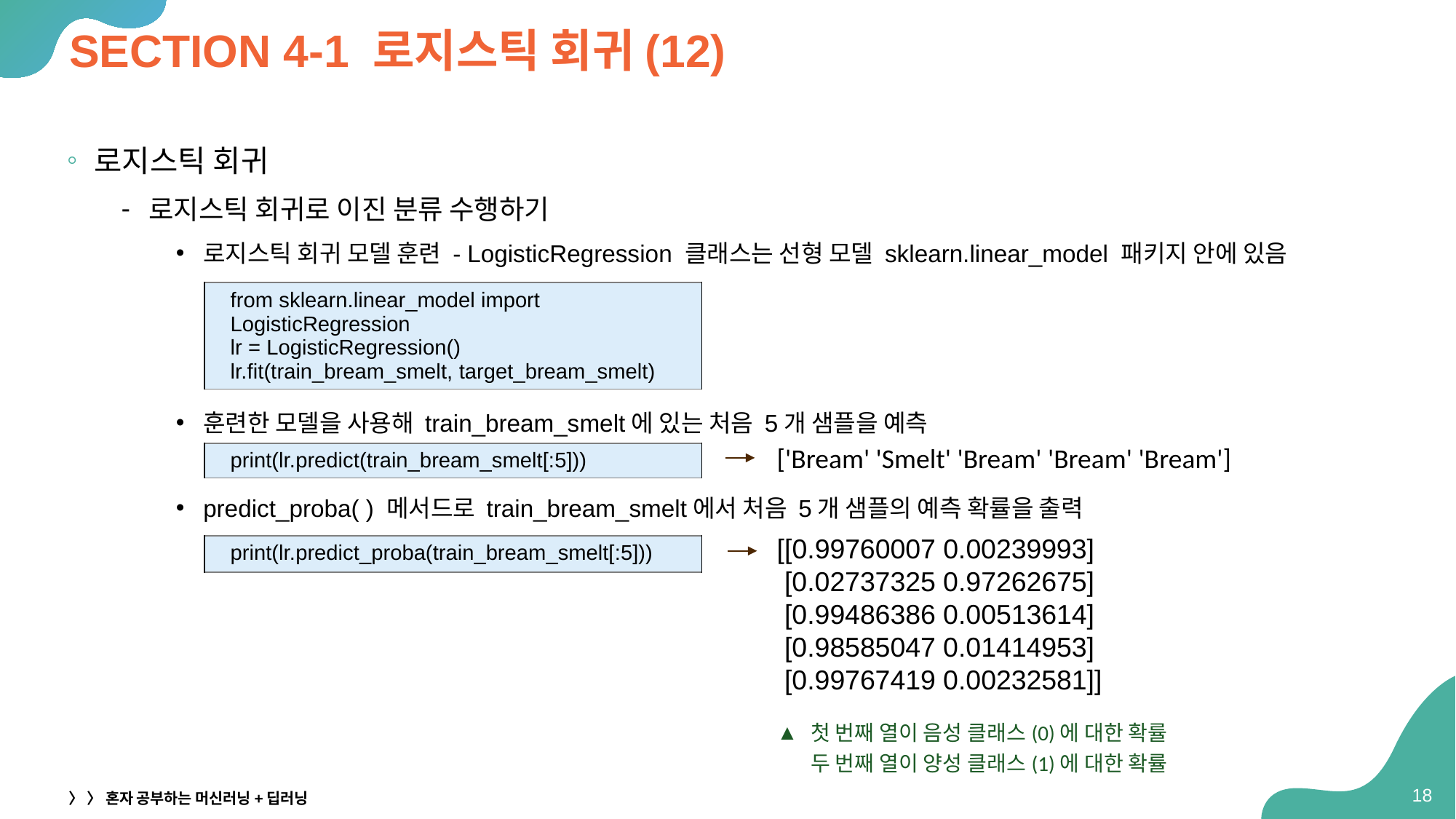

# SECTION 4-1 로지스틱 회귀(12)
로지스틱 회귀
로지스틱 회귀로 이진 분류 수행하기
로지스틱 회귀 모델 훈련 - LogisticRegression 클래스는 선형 모델 sklearn.linear_model 패키지 안에 있음

훈련한 모델을 사용해 train_bream_smelt에 있는 처음 5개 샘플을 예측

predict_proba( ) 메서드로 train_bream_smelt에서 처음 5개 샘플의 예측 확률을 출력

| from sklearn.linear\_model import LogisticRegression lr = LogisticRegression() lr.fit(train\_bream\_smelt, target\_bream\_smelt) |
| --- |
['Bream' 'Smelt' 'Bream' 'Bream' 'Bream']
| print(lr.predict(train\_bream\_smelt[:5])) |
| --- |
[[0.99760007 0.00239993]
 [0.02737325 0.97262675]
 [0.99486386 0.00513614]
 [0.98585047 0.01414953]
 [0.99767419 0.00232581]]
| print(lr.predict\_proba(train\_bream\_smelt[:5])) |
| --- |
첫 번째 열이 음성 클래스(0)에 대한 확률
두 번째 열이 양성 클래스(1)에 대한 확률
18
〉 〉 혼자 공부하는 머신러닝+딥러닝